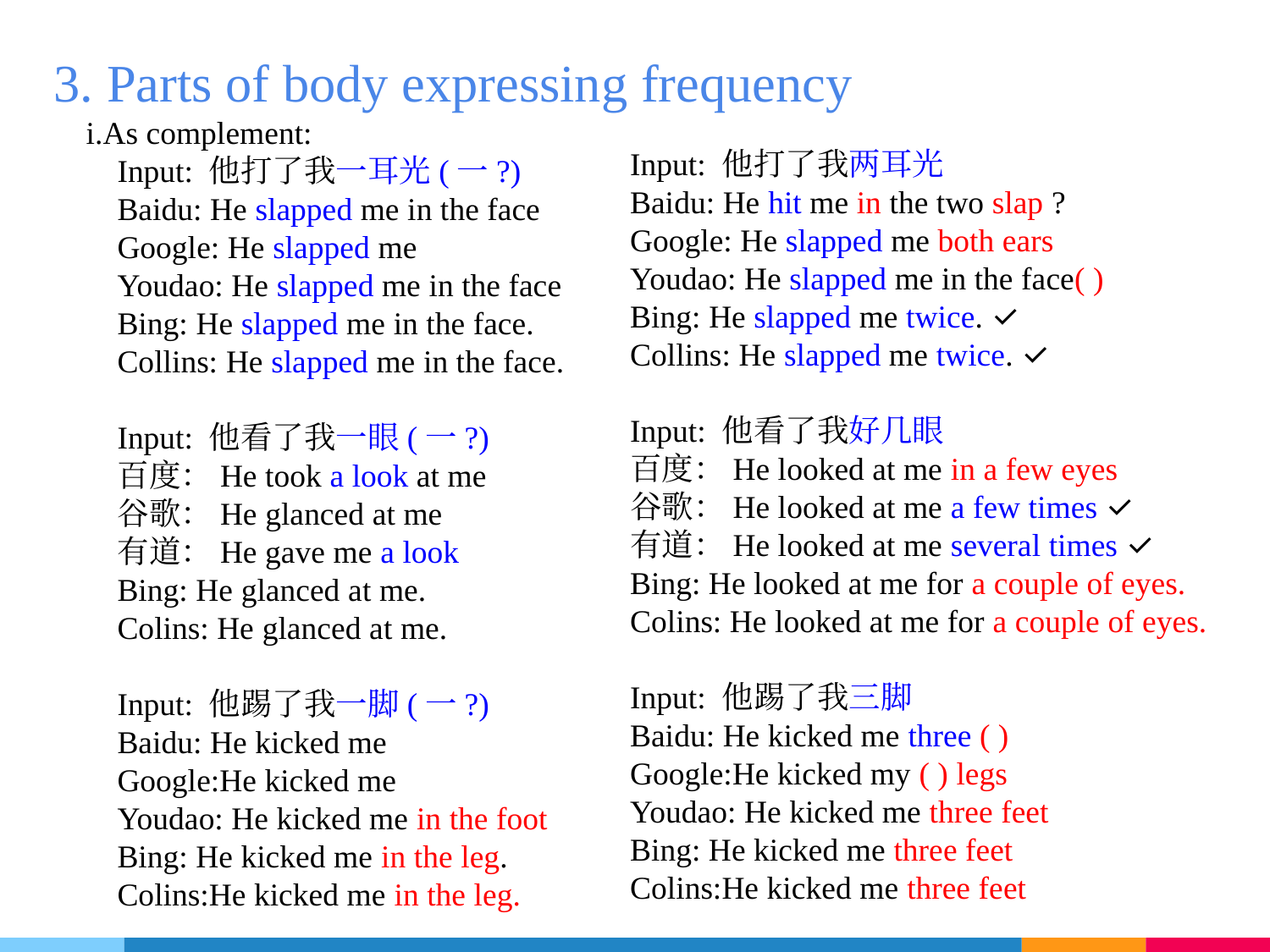

3. Parts of body expressing frequency
    i.As complement:
Input: 他打了我一耳光(一?)
Baidu: He slapped me in the face
Google: He slapped me
Youdao: He slapped me in the face
Bing: He slapped me in the face.
Collins: He slapped me in the face.

Input: 他看了我一眼(一?)
百度：He took a look at me
谷歌：He glanced at me
有道：He gave me a look
Bing: He glanced at me.
Colins: He glanced at me.

Input: 他踢了我一脚(一?)
Baidu: He kicked me
Google:He kicked me
Youdao: He kicked me in the foot
Bing: He kicked me in the leg.
Colins:He kicked me in the leg.

Input: 他打了我两耳光
Baidu: He hit me in the two slap ?
Google: He slapped me both ears
Youdao: He slapped me in the face( )
Bing: He slapped me twice. ✓
Collins: He slapped me twice. ✓

Input: 他看了我好几眼
百度：He looked at me in a few eyes
谷歌：He looked at me a few times ✓
有道：He looked at me several times ✓
Bing: He looked at me for a couple of eyes.
Colins: He looked at me for a couple of eyes.

Input: 他踢了我三脚
Baidu: He kicked me three ( )
Google:He kicked my ( ) legs
Youdao: He kicked me three feet
Bing: He kicked me three feet
Colins:He kicked me three feet